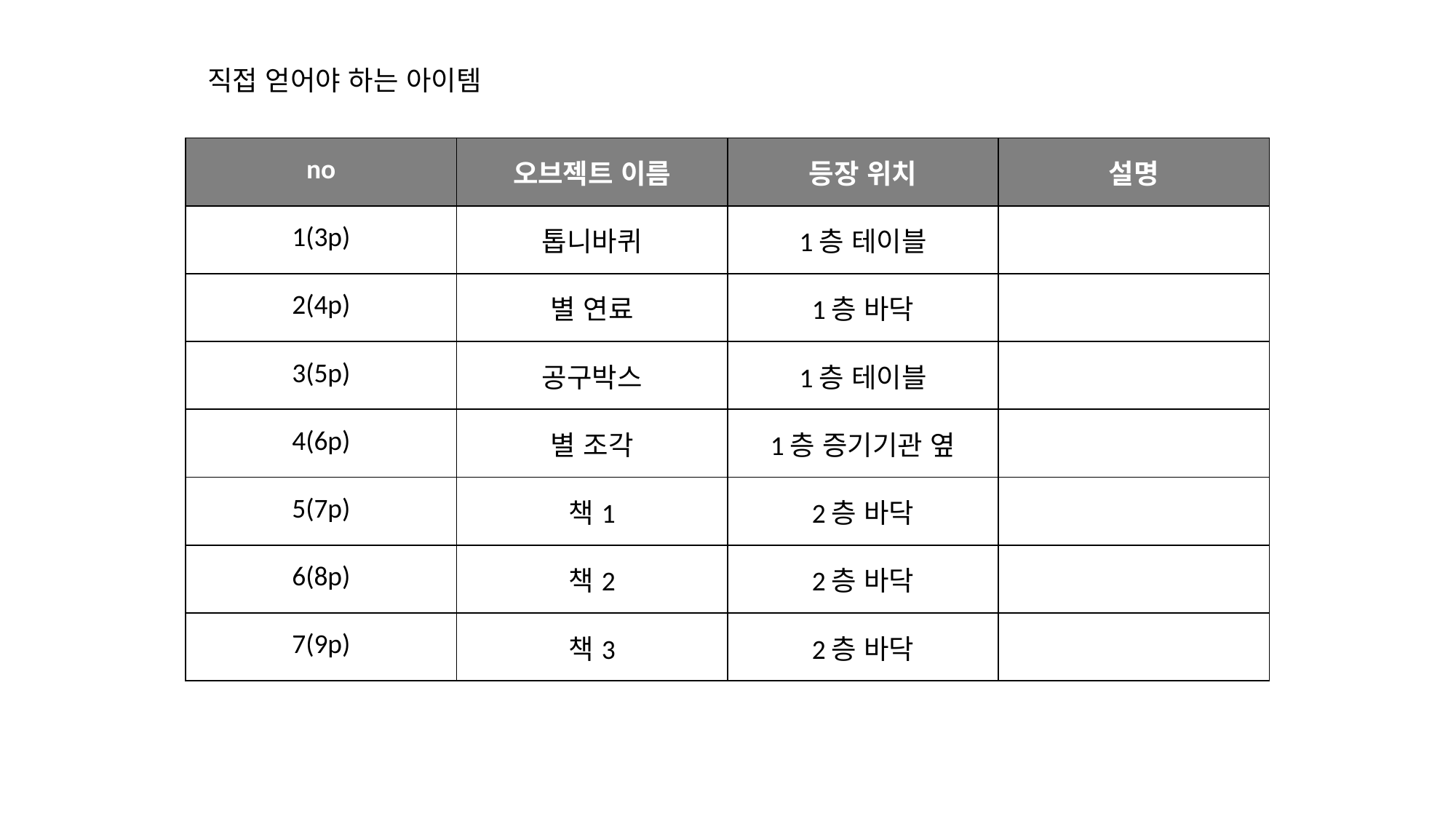

직접 얻어야 하는 아이템
| no | 오브젝트 이름 | 등장 위치 | 설명 |
| --- | --- | --- | --- |
| 1(3p) | 톱니바퀴 | 1층 테이블 |  |
| 2(4p) | 별 연료 | 1층 바닥 |  |
| 3(5p) | 공구박스 | 1층 테이블 |  |
| 4(6p) | 별 조각 | 1층 증기기관 옆 |  |
| 5(7p) | 책1 | 2층 바닥 |  |
| 6(8p) | 책2 | 2층 바닥 |  |
| 7(9p) | 책3 | 2층 바닥 |  |